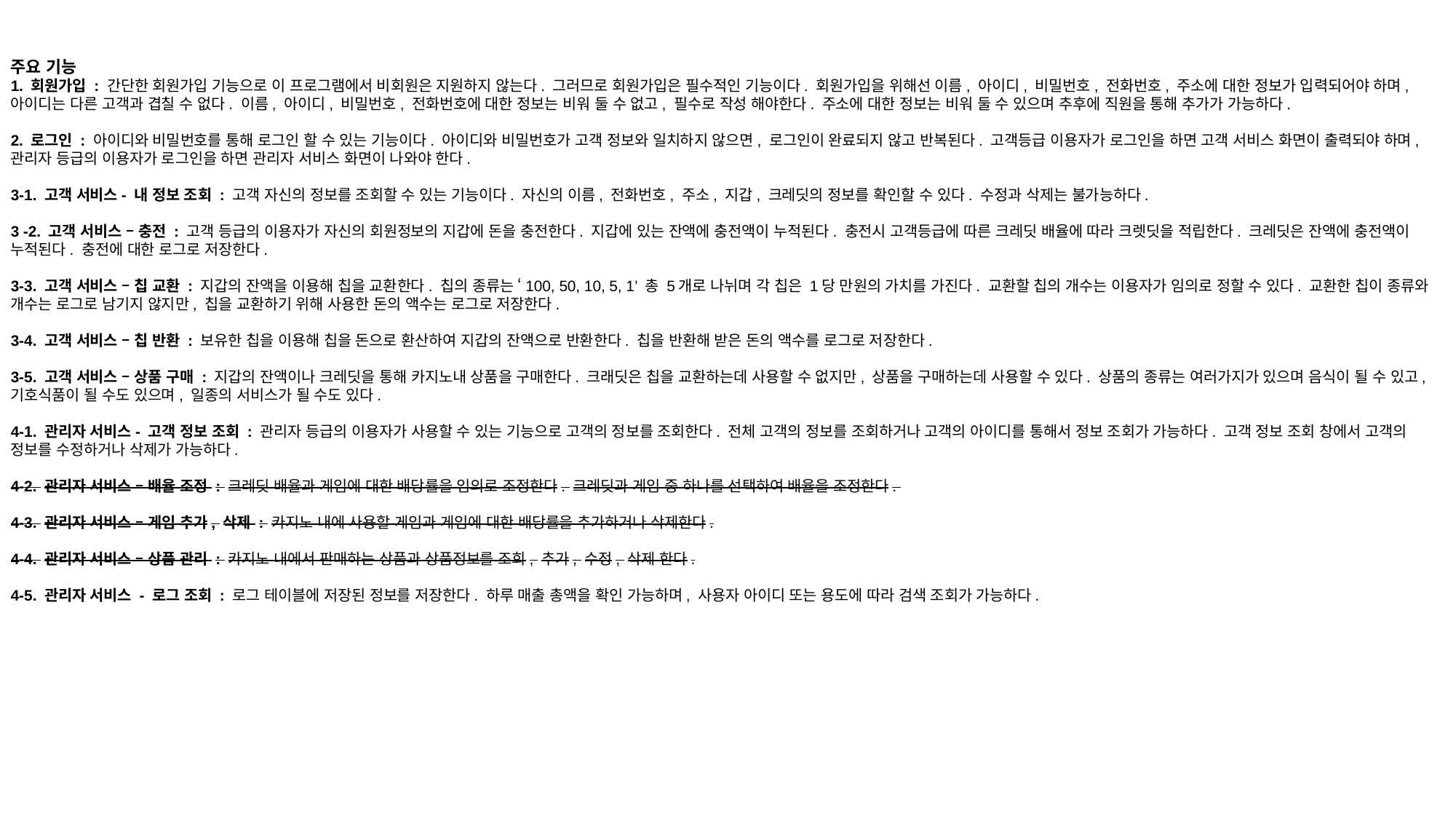

주요 기능
1. 회원가입 : 간단한 회원가입 기능으로 이 프로그램에서 비회원은 지원하지 않는다. 그러므로 회원가입은 필수적인 기능이다. 회원가입을 위해선 이름, 아이디, 비밀번호, 전화번호, 주소에 대한 정보가 입력되어야 하며, 아이디는 다른 고객과 겹칠 수 없다. 이름, 아이디, 비밀번호, 전화번호에 대한 정보는 비워 둘 수 없고, 필수로 작성 해야한다. 주소에 대한 정보는 비워 둘 수 있으며 추후에 직원을 통해 추가가 가능하다.

2. 로그인 : 아이디와 비밀번호를 통해 로그인 할 수 있는 기능이다. 아이디와 비밀번호가 고객 정보와 일치하지 않으면, 로그인이 완료되지 않고 반복된다. 고객등급 이용자가 로그인을 하면 고객 서비스 화면이 출력되야 하며, 관리자 등급의 이용자가 로그인을 하면 관리자 서비스 화면이 나와야 한다.

3-1. 고객 서비스- 내 정보 조회 : 고객 자신의 정보를 조회할 수 있는 기능이다. 자신의 이름, 전화번호, 주소, 지갑, 크레딧의 정보를 확인할 수 있다. 수정과 삭제는 불가능하다.

3 -2. 고객 서비스 – 충전 : 고객 등급의 이용자가 자신의 회원정보의 지갑에 돈을 충전한다. 지갑에 있는 잔액에 충전액이 누적된다. 충전시 고객등급에 따른 크레딧 배율에 따라 크렛딧을 적립한다. 크레딧은 잔액에 충전액이 누적된다. 충전에 대한 로그로 저장한다.

3-3. 고객 서비스 – 칩 교환 : 지갑의 잔액을 이용해 칩을 교환한다. 칩의 종류는 ‘100, 50, 10, 5, 1’ 총 5개로 나뉘며 각 칩은 1당 만원의 가치를 가진다. 교환할 칩의 개수는 이용자가 임의로 정할 수 있다. 교환한 칩이 종류와 개수는 로그로 남기지 않지만, 칩을 교환하기 위해 사용한 돈의 액수는 로그로 저장한다.

3-4. 고객 서비스 – 칩 반환 : 보유한 칩을 이용해 칩을 돈으로 환산하여 지갑의 잔액으로 반환한다. 칩을 반환해 받은 돈의 액수를 로그로 저장한다.

3-5. 고객 서비스 – 상품 구매 : 지갑의 잔액이나 크레딧을 통해 카지노내 상품을 구매한다. 크래딧은 칩을 교환하는데 사용할 수 없지만, 상품을 구매하는데 사용할 수 있다. 상품의 종류는 여러가지가 있으며 음식이 될 수 있고, 기호식품이 될 수도 있으며, 일종의 서비스가 될 수도 있다.

4-1. 관리자 서비스- 고객 정보 조회 : 관리자 등급의 이용자가 사용할 수 있는 기능으로 고객의 정보를 조회한다. 전체 고객의 정보를 조회하거나 고객의 아이디를 통해서 정보 조회가 가능하다. 고객 정보 조회 창에서 고객의 정보를 수정하거나 삭제가 가능하다.

4-2. 관리자 서비스 – 배율 조정 : 크레딧 배율과 게임에 대한 배당률을 임의로 조정한다. 크레딧과 게임 중 하나를 선택하여 배율을 조정한다.

4-3. 관리자 서비스 – 게임 추가, 삭제 : 카지노 내에 사용할 게임과 게임에 대한 배당률을 추가하거나 삭제한다.

4-4. 관리자 서비스 – 상품 관리 : 카지노 내에서 판매하는 상품과 상품정보를 조회, 추가, 수정, 삭제 한다.

4-5. 관리자 서비스 - 로그 조회 : 로그 테이블에 저장된 정보를 저장한다. 하루 매출 총액을 확인 가능하며, 사용자 아이디 또는 용도에 따라 검색 조회가 가능하다.